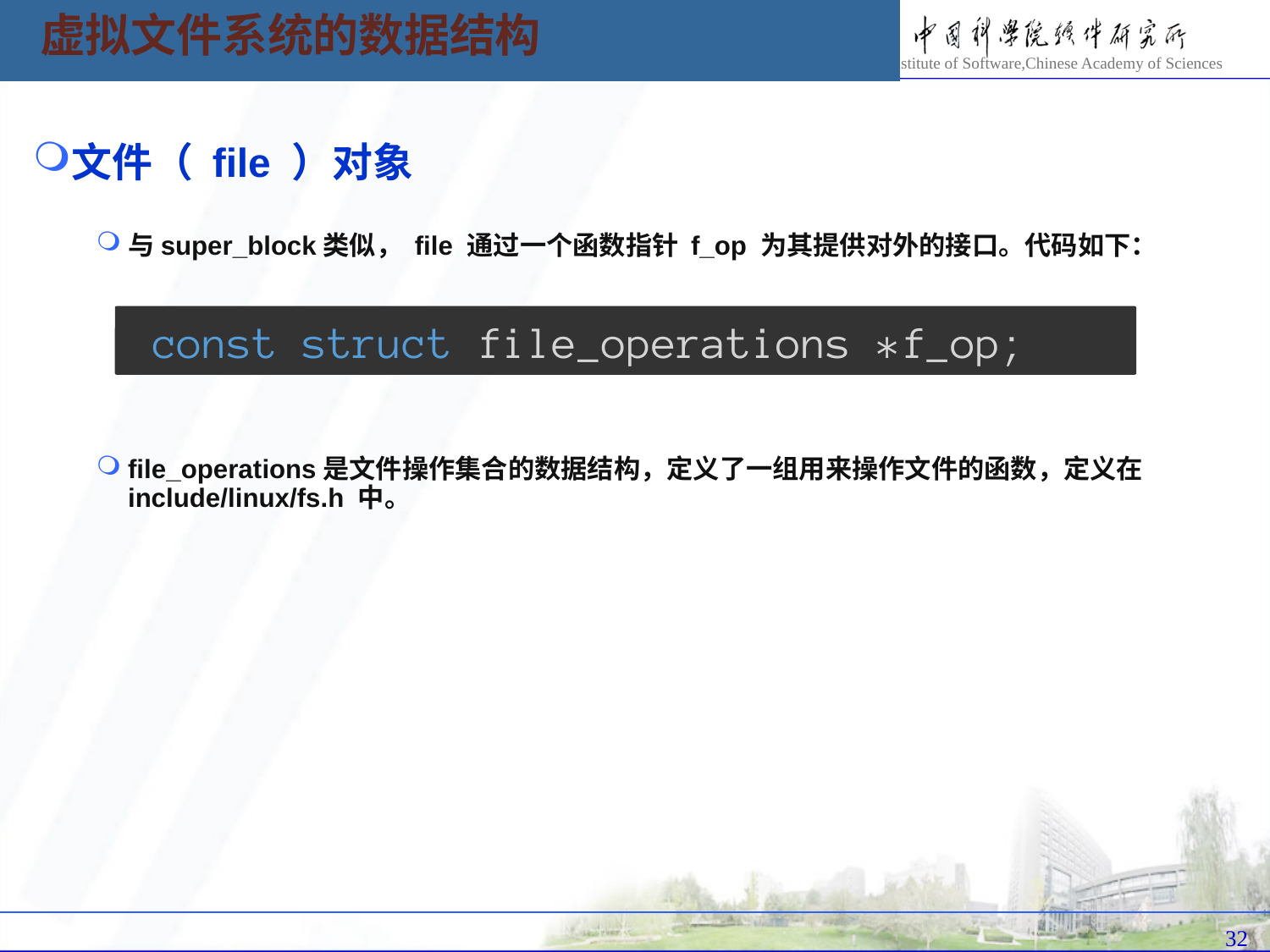

虚拟文件系统的数据结构
文件（ file ）对象

与super_block类似， file 通过一个函数指针 f_op 为其提供对外的接口。代码如下：

file_operations是文件操作集合的数据结构，定义了一组用来操作文件的函数，定义在 include/linux/fs.h 中。

 const struct file_operations *f_op;
32